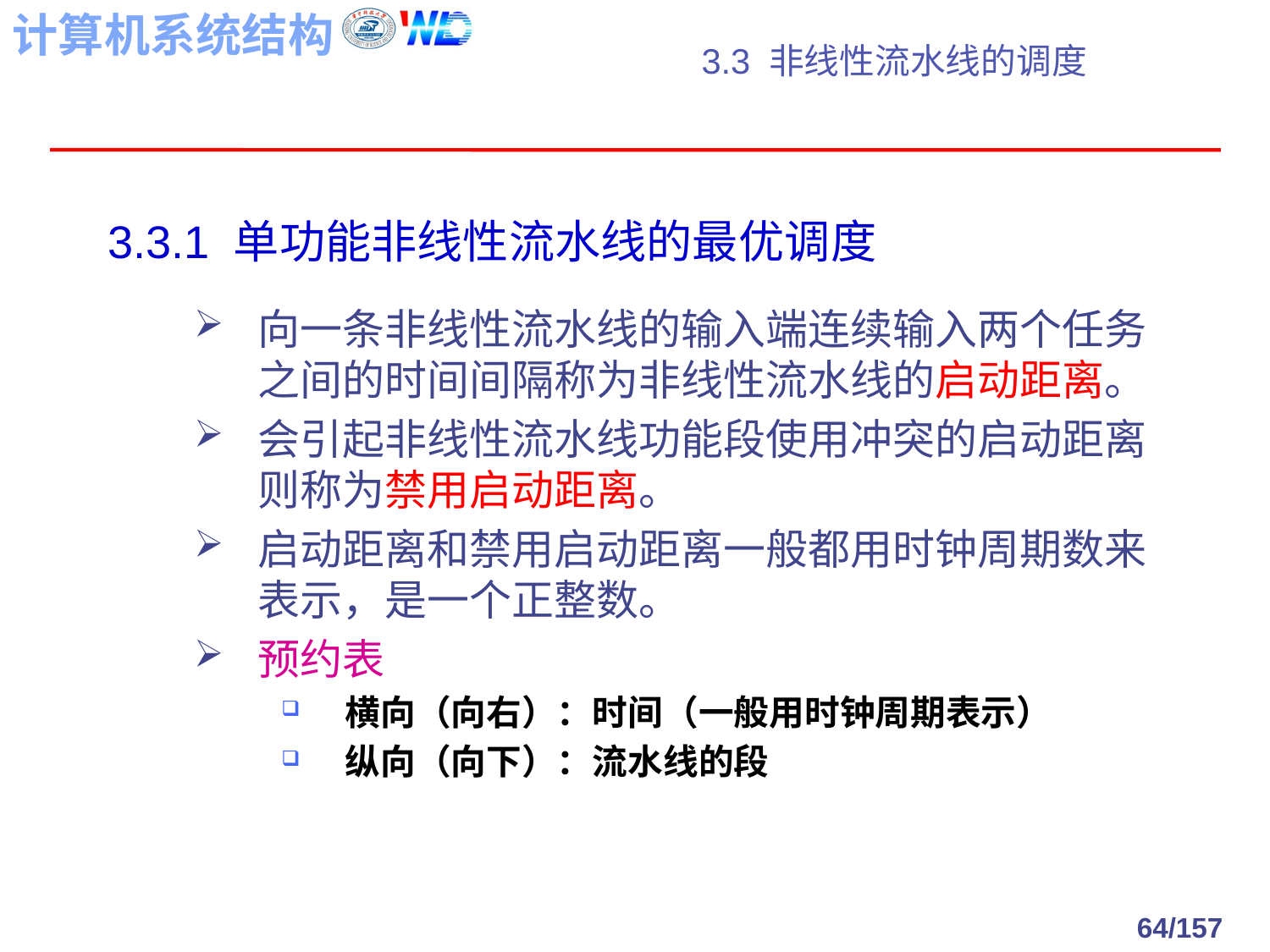

# 3.3 非线性流水线的调度
3.3.1 单功能非线性流水线的最优调度
向一条非线性流水线的输入端连续输入两个任务之间的时间间隔称为非线性流水线的启动距离。
会引起非线性流水线功能段使用冲突的启动距离则称为禁用启动距离。
启动距离和禁用启动距离一般都用时钟周期数来表示，是一个正整数。
预约表
横向（向右）：时间（一般用时钟周期表示）
纵向（向下）：流水线的段